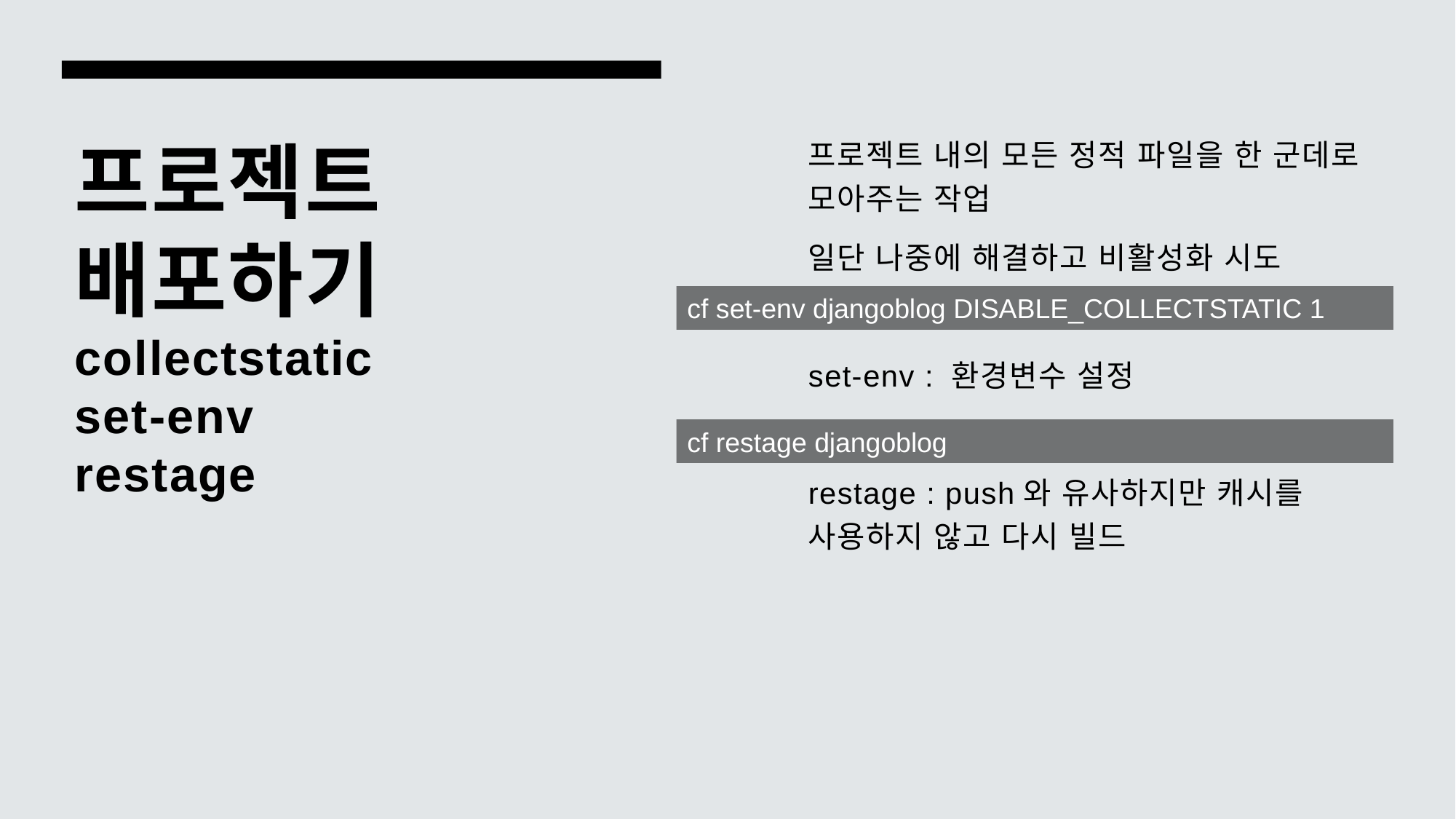

프로젝트 내의 모든 정적 파일을 한 군데로 모아주는 작업
일단 나중에 해결하고 비활성화 시도

set-env : 환경변수 설정

restage : push와 유사하지만 캐시를 사용하지 않고 다시 빌드
# 프로젝트 배포하기 collectstatic set-env restage
cf set-env djangoblog DISABLE_COLLECTSTATIC 1
cf restage djangoblog